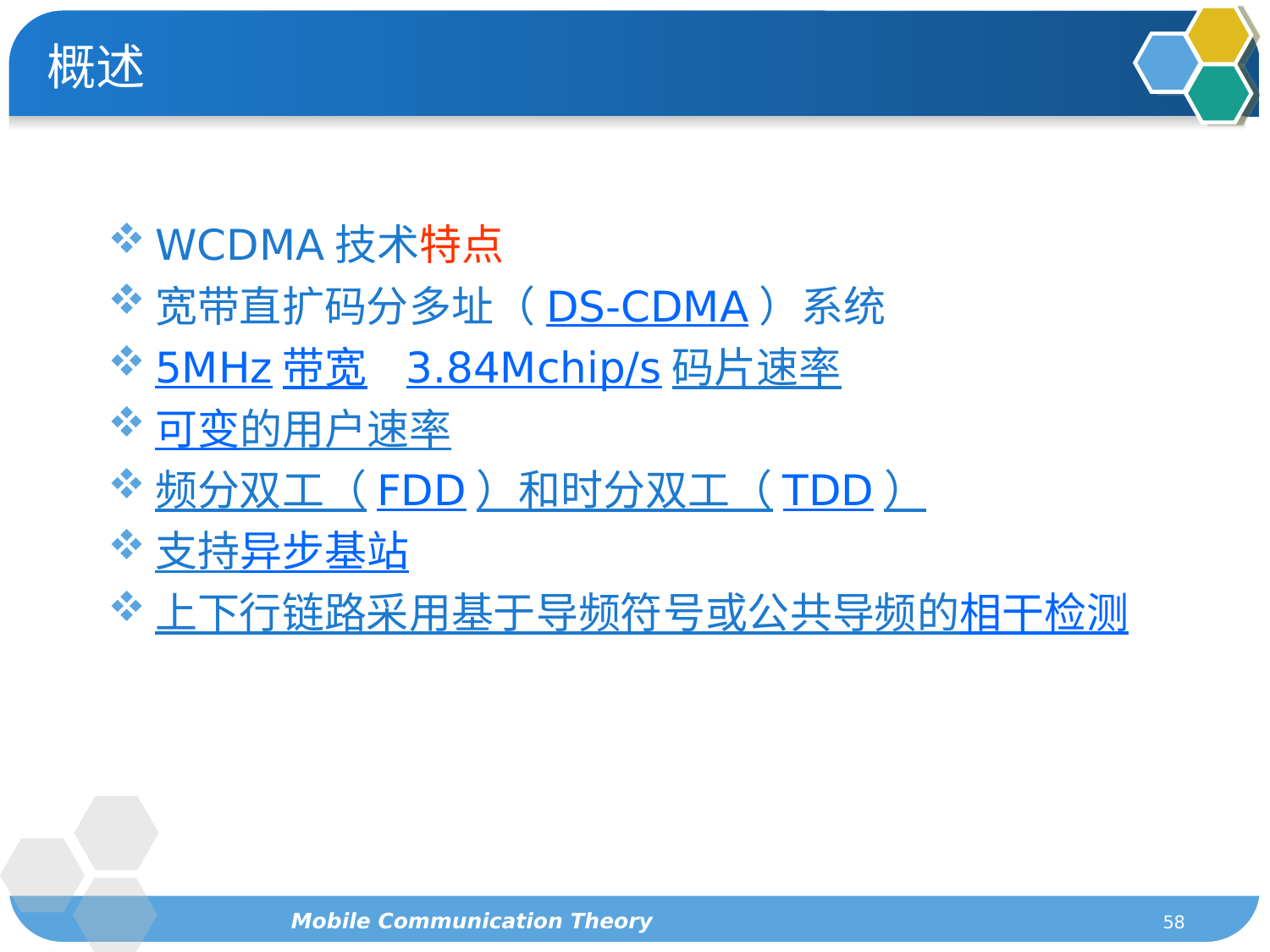

概述
WCDMA技术特点
宽带直扩码分多址（DS-CDMA）系统
5MHz带宽   3.84Mchip/s码片速率
可变的用户速率
频分双工（FDD）和时分双工（TDD）
支持异步基站
上下行链路采用基于导频符号或公共导频的相干检测

Mobile Communication Theory